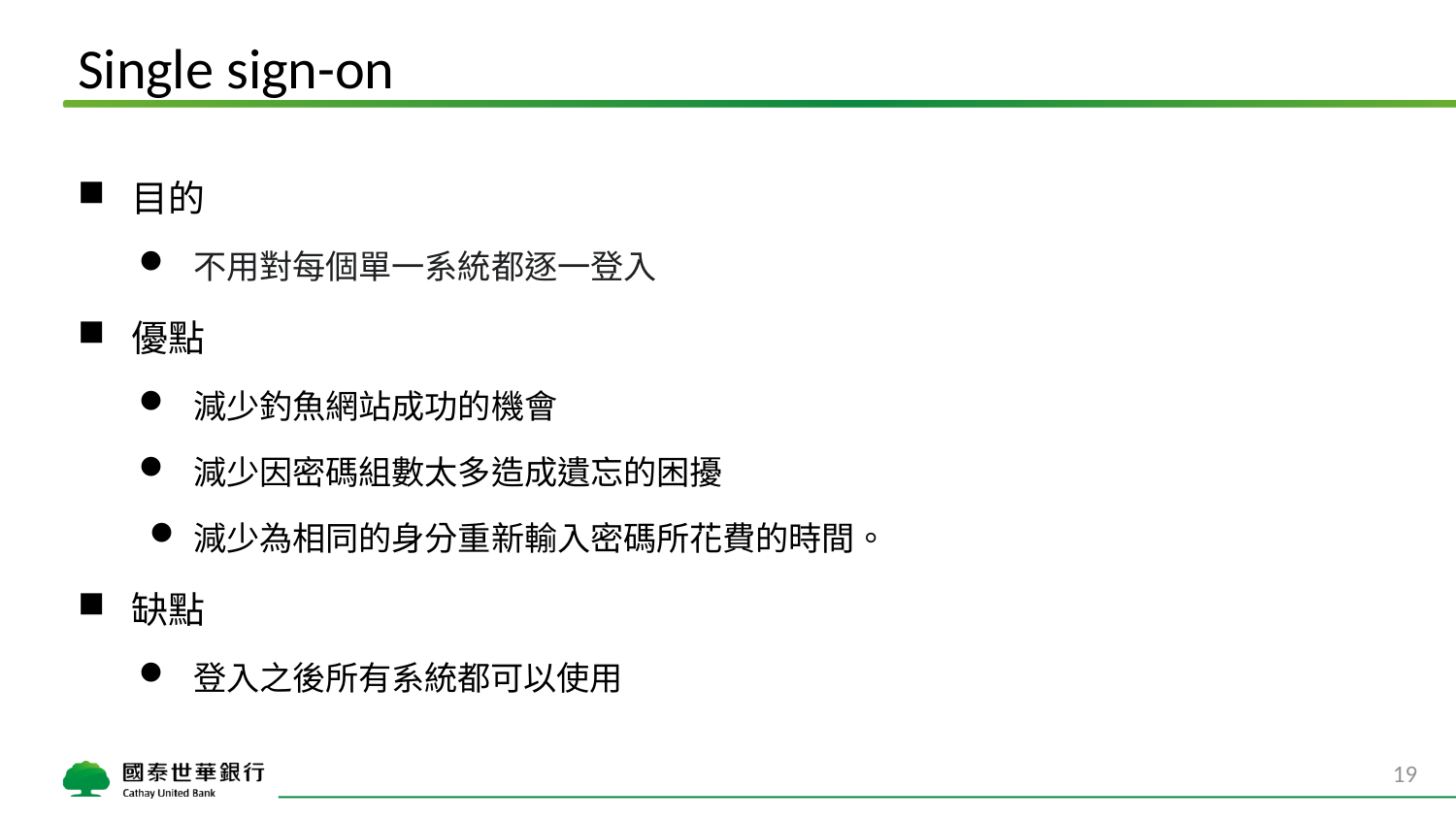

# Single sign-on
目的
不用對每個單一系統都逐一登入
優點
減少釣魚網站成功的機會
減少因密碼組數太多造成遺忘的困擾
減少為相同的身分重新輸入密碼所花費的時間。
缺點
登入之後所有系統都可以使用
19